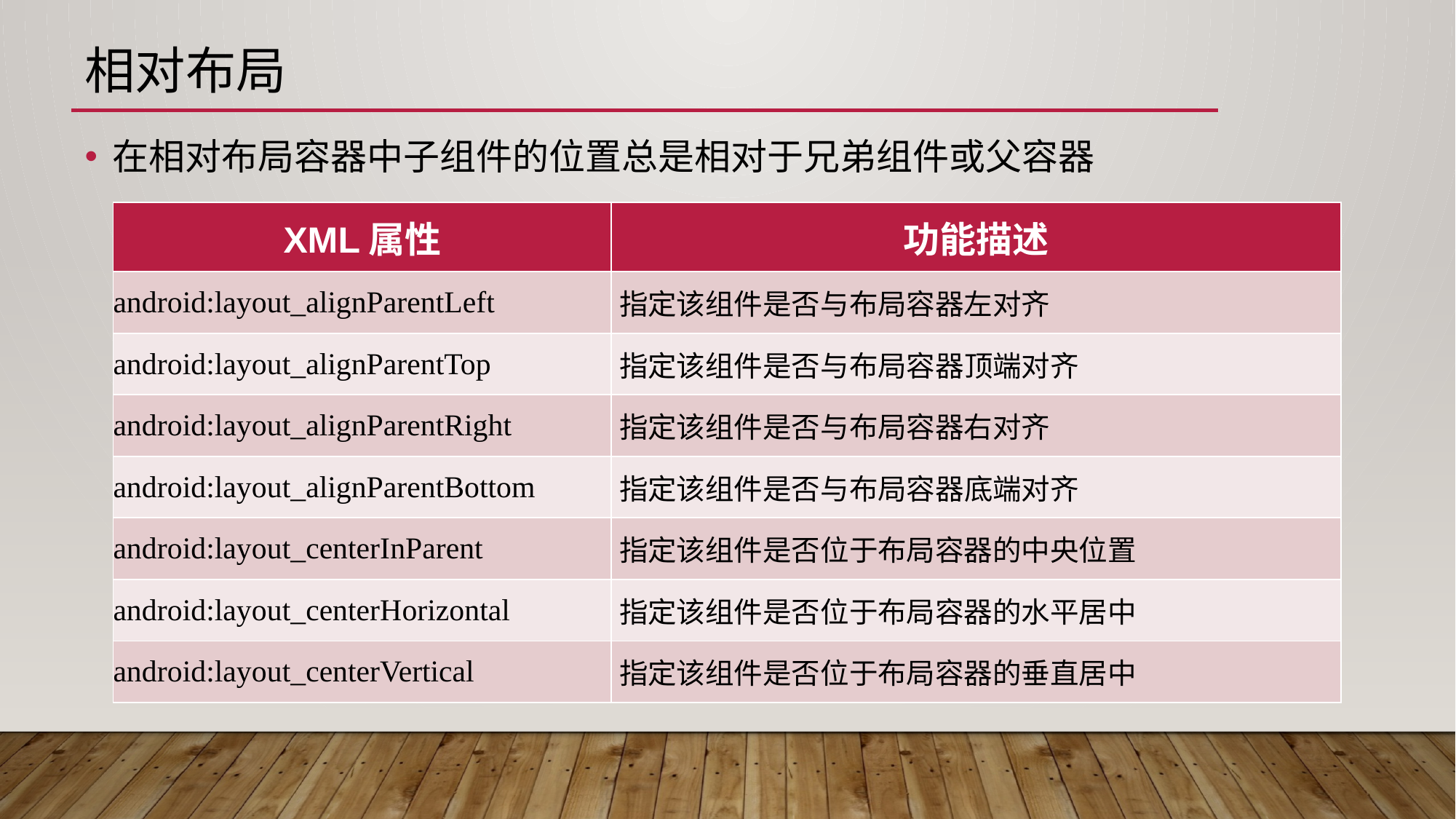

# 相对布局
在相对布局容器中子组件的位置总是相对于兄弟组件或父容器
| XML属性 | 功能描述 |
| --- | --- |
| android:layout\_alignParentLeft | 指定该组件是否与布局容器左对齐 |
| android:layout\_alignParentTop | 指定该组件是否与布局容器顶端对齐 |
| android:layout\_alignParentRight | 指定该组件是否与布局容器右对齐 |
| android:layout\_alignParentBottom | 指定该组件是否与布局容器底端对齐 |
| android:layout\_centerInParent | 指定该组件是否位于布局容器的中央位置 |
| android:layout\_centerHorizontal | 指定该组件是否位于布局容器的水平居中 |
| android:layout\_centerVertical | 指定该组件是否位于布局容器的垂直居中 |